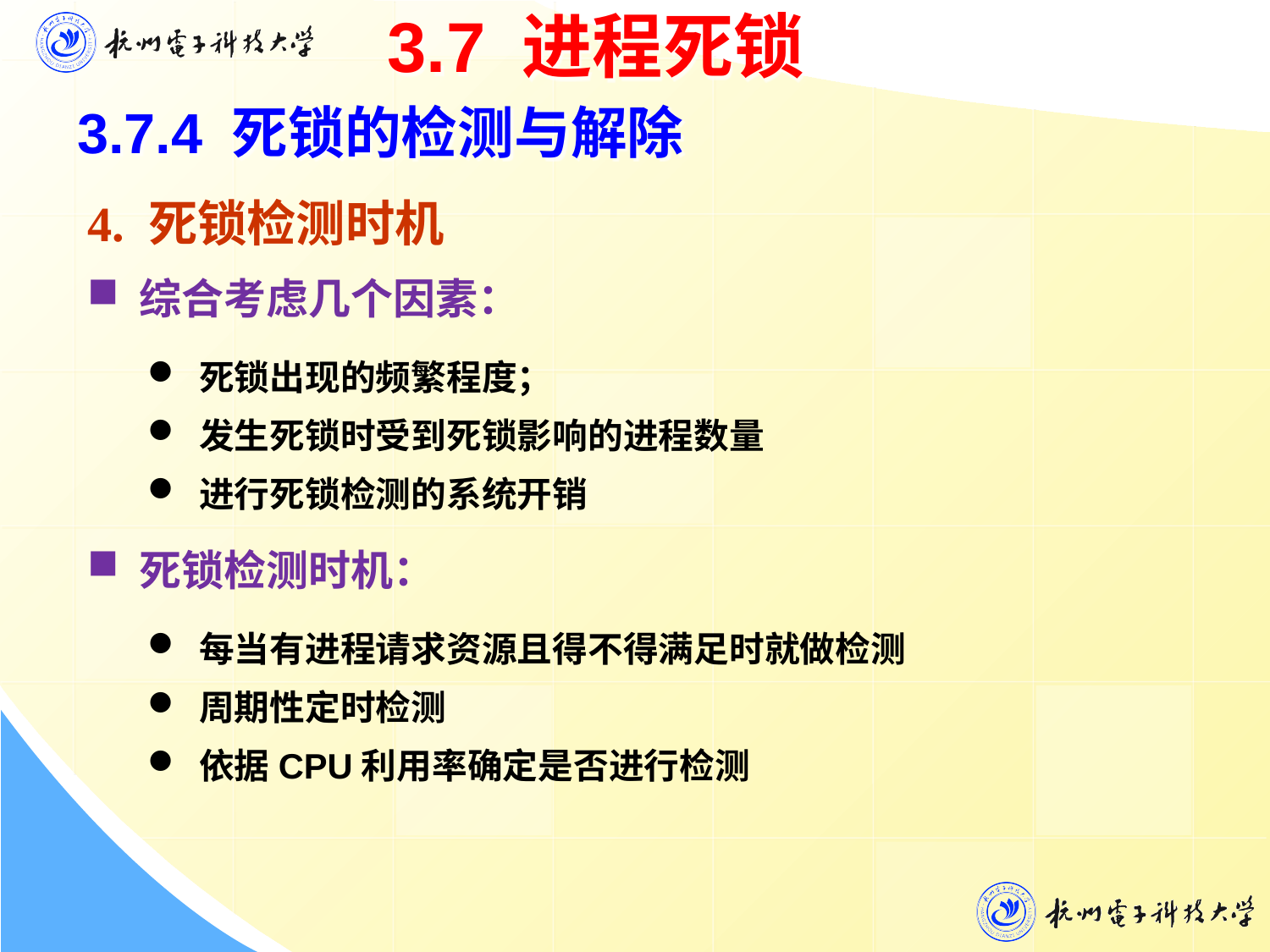

3.7 进程死锁
3.7.4 死锁的检测与解除
4. 死锁检测时机
 综合考虑几个因素：
 死锁出现的频繁程度；
 发生死锁时受到死锁影响的进程数量
 进行死锁检测的系统开销
 死锁检测时机：
 每当有进程请求资源且得不得满足时就做检测
 周期性定时检测
 依据CPU利用率确定是否进行检测